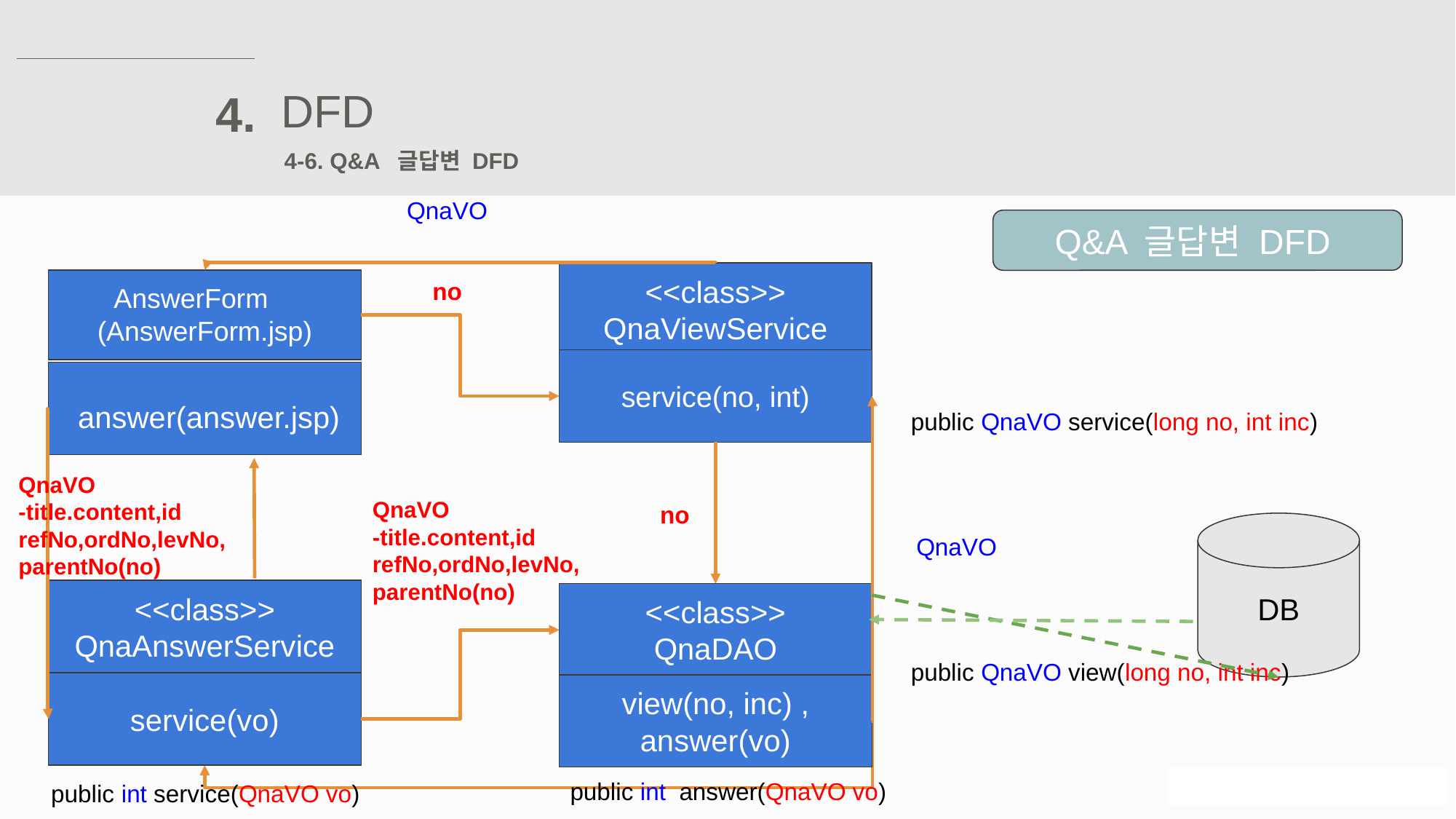

DFD
4.
4-6. Q&A  글답변 DFD

QnaVO
Q&A 글답변 DFD

no

<<class>>
QnaViewService

AnswerForm
(AnswerForm.jsp)

service(no, int)

 answer(answer.jsp)
public QnaVO service(long no, int inc)
QnaVO
-title.content,id
refNo,ordNo,levNo,parentNo(no)

no
QnaVO
-title.content,id
refNo,ordNo,levNo,parentNo(no)

DB
QnaVO

<<class>>
QnaAnswerService

<<class>>
QnaDAO

public QnaVO view(long no, int inc)

service(vo)

view(no, inc) , answer(vo)

public int	answer(QnaVO vo)
public int service(QnaVO vo)